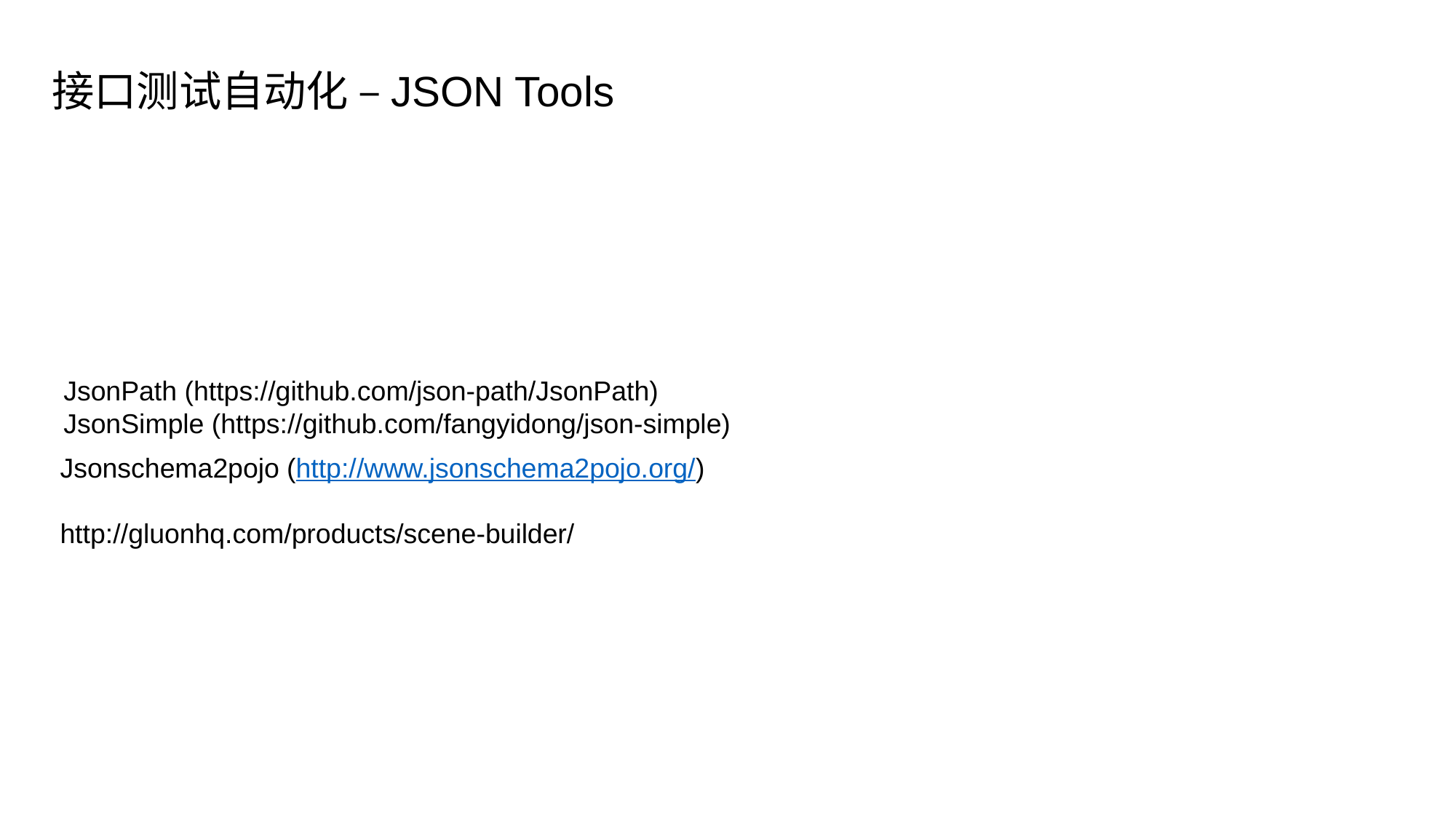

接口测试自动化 –JSON Tools

JsonPath (https://github.com/json-path/JsonPath)
JsonSimple (https://github.com/fangyidong/json-simple)
Jsonschema2pojo (http://www.jsonschema2pojo.org/)

http://gluonhq.com/products/scene-builder/